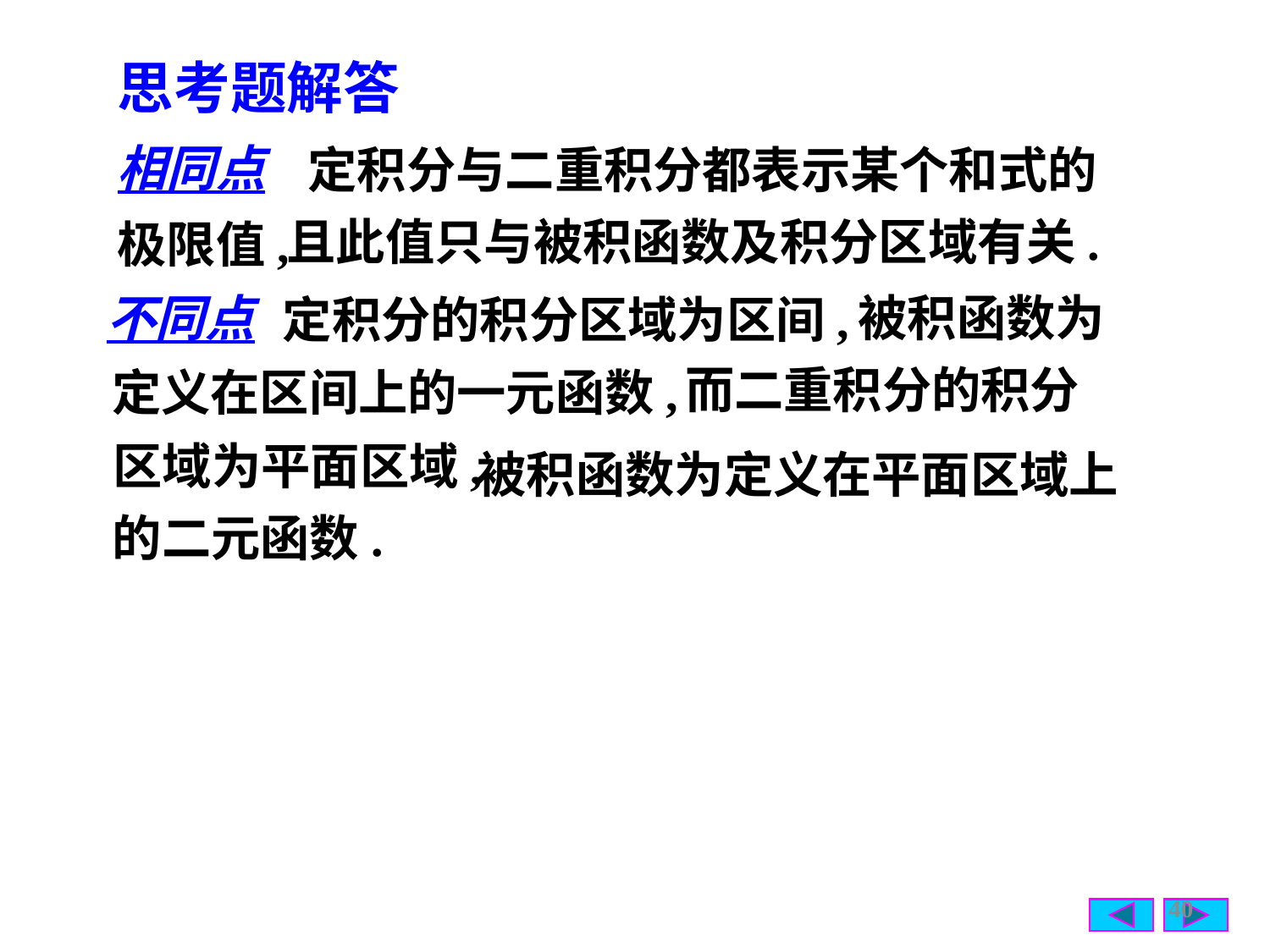

思考题解答
相同点
定积分与二重积分都表示某个和式的
且此值只与被积函数及积分区域有关.
极限值,
不同点
被积函数为
定积分的积分区域为区间,
而二重积分的积分
定义在区间上的一元函数,
被积函数为定义在平面区域上
区域为平面区域,
的二元函数.
40